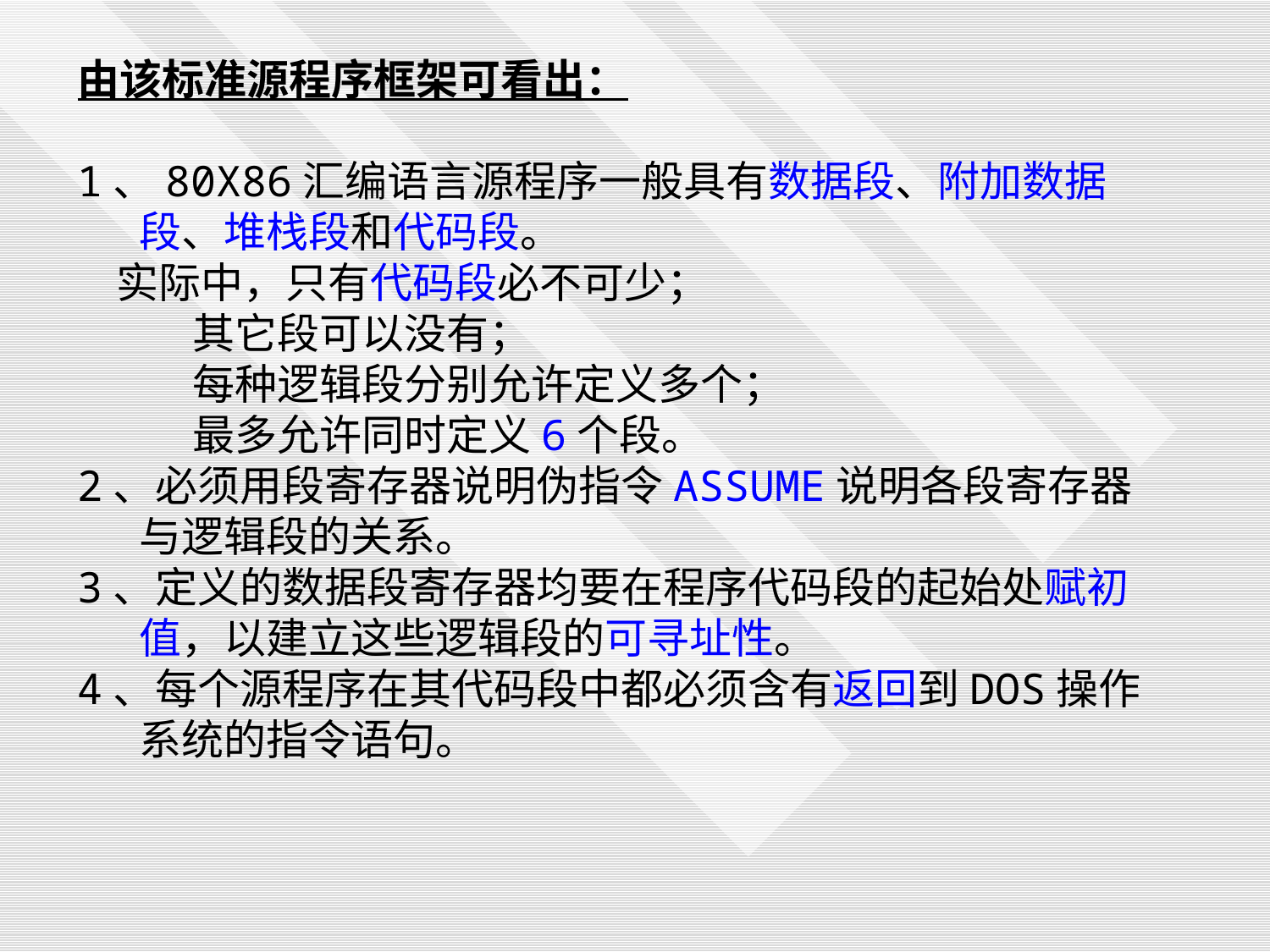

由该标准源程序框架可看出：

1、80X86汇编语言源程序一般具有数据段、附加数据段、堆栈段和代码段。
   实际中，只有代码段必不可少；
           其它段可以没有；
           每种逻辑段分别允许定义多个；
           最多允许同时定义6个段。
2、必须用段寄存器说明伪指令ASSUME说明各段寄存器与逻辑段的关系。
3、定义的数据段寄存器均要在程序代码段的起始处赋初值，以建立这些逻辑段的可寻址性。
4、每个源程序在其代码段中都必须含有返回到DOS操作系统的指令语句。